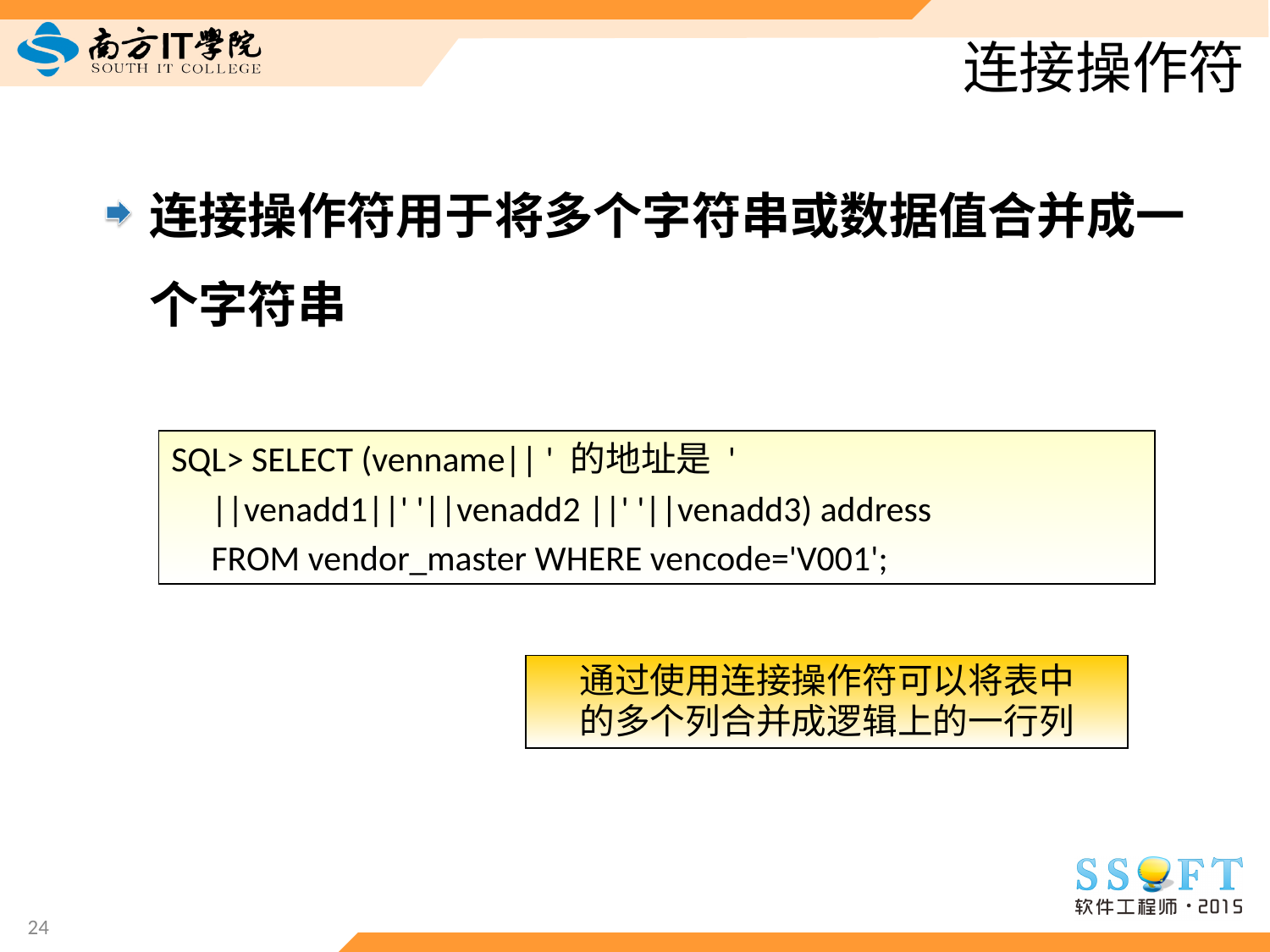

# 连接操作符
连接操作符用于将多个字符串或数据值合并成一个字符串
SQL> SELECT (venname|| ' 的地址是 '
     ||venadd1||' '||venadd2 ||' '||venadd3) address
     FROM vendor_master WHERE vencode='V001';
通过使用连接操作符可以将表中
的多个列合并成逻辑上的一行列
24